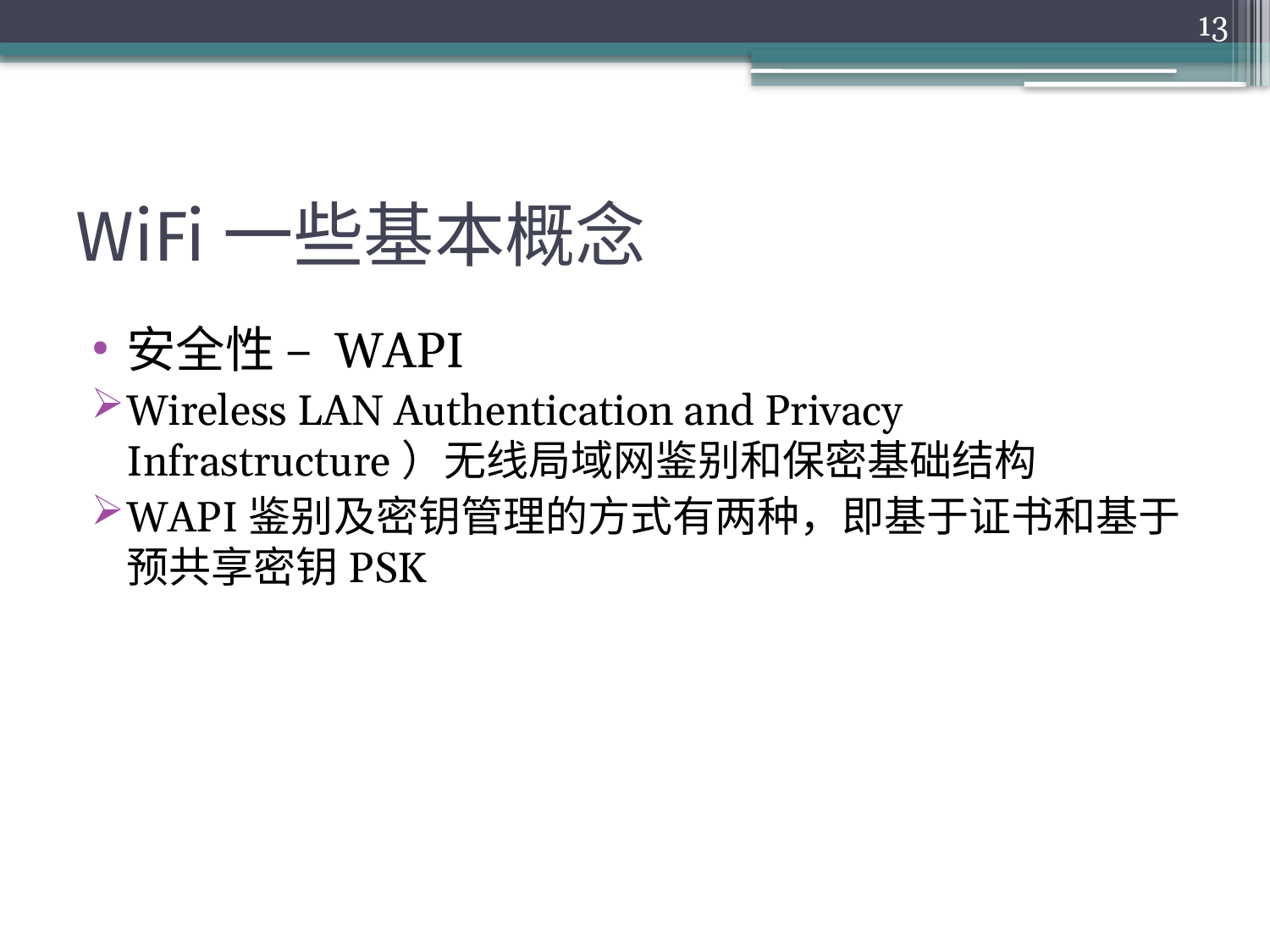

13
# WiFi一些基本概念
安全性 – WAPI
Wireless LAN Authentication and Privacy Infrastructure）无线局域网鉴别和保密基础结构
WAPI鉴别及密钥管理的方式有两种，即基于证书和基于预共享密钥PSK